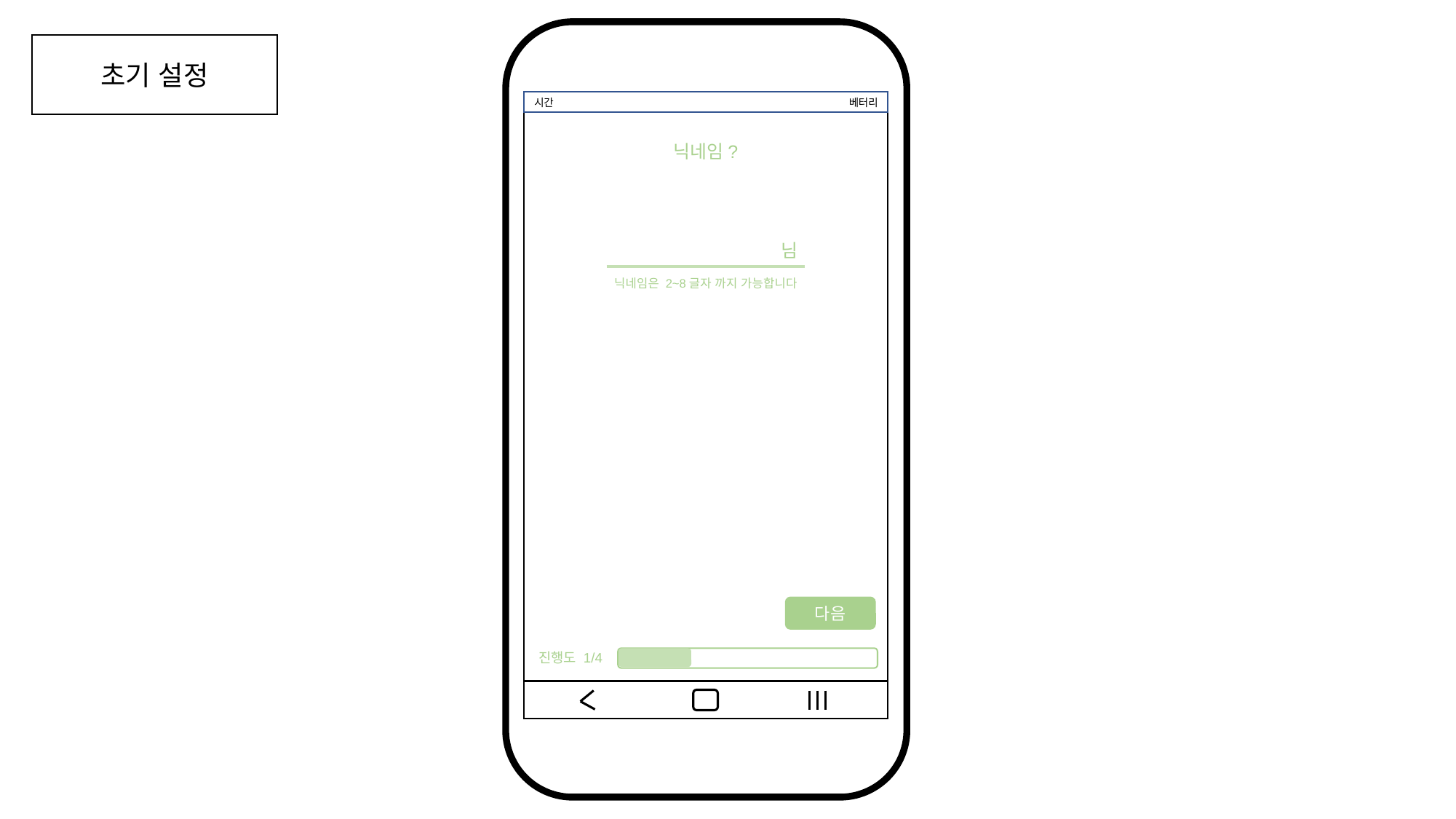

초기 설정
시간
베터리

닉네임?
님
닉네임은 2~8글자 까지 가능합니다
다음
진행도 1/4